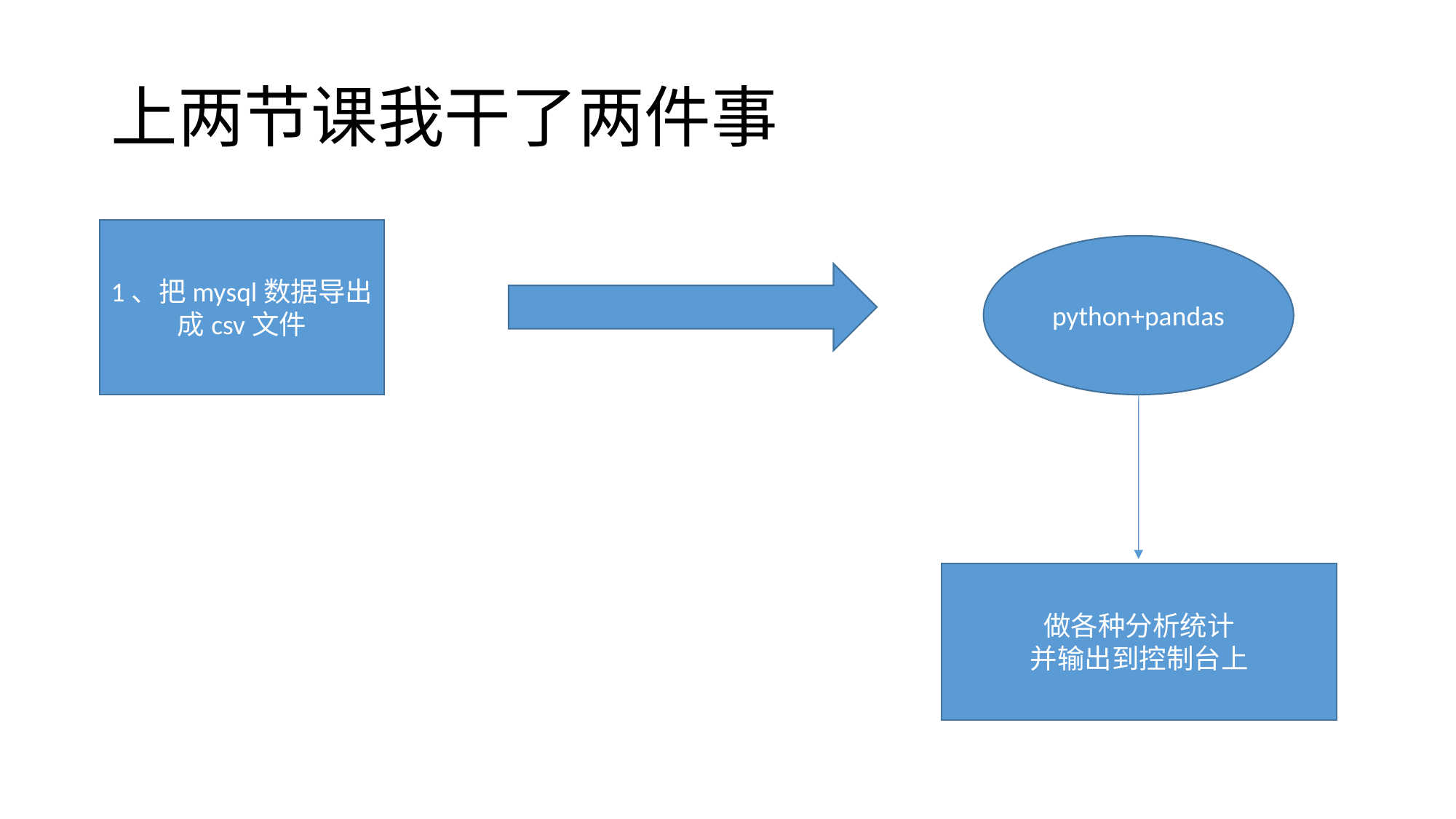

# 上两节课我干了两件事
1、把mysql数据导出成csv文件
python+pandas

做各种分析统计
并输出到控制台上